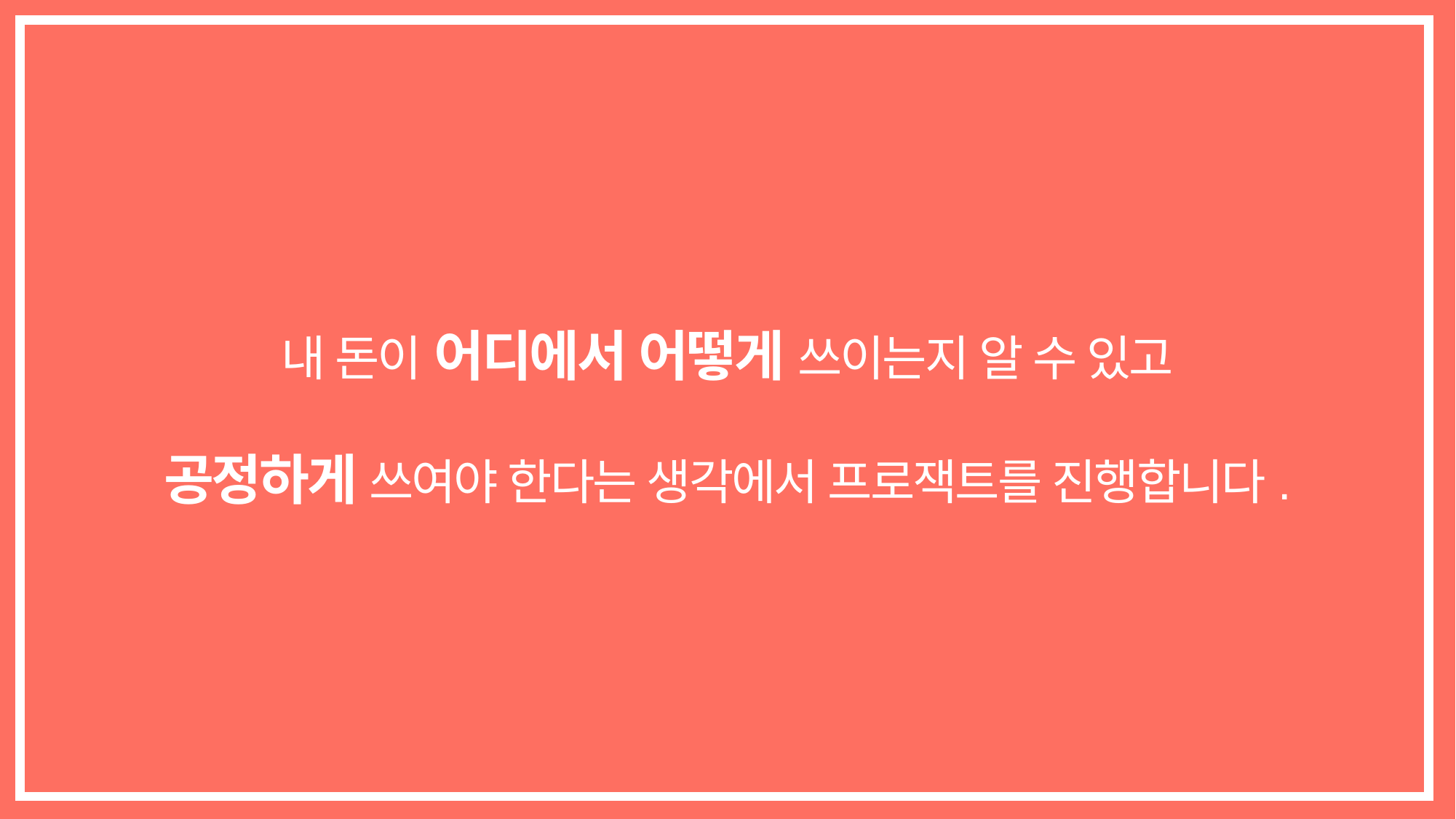

내 돈이 어디에서 어떻게 쓰이는지 알 수 있고

공정하게 쓰여야 한다는 생각에서 프로잭트를 진행합니다.